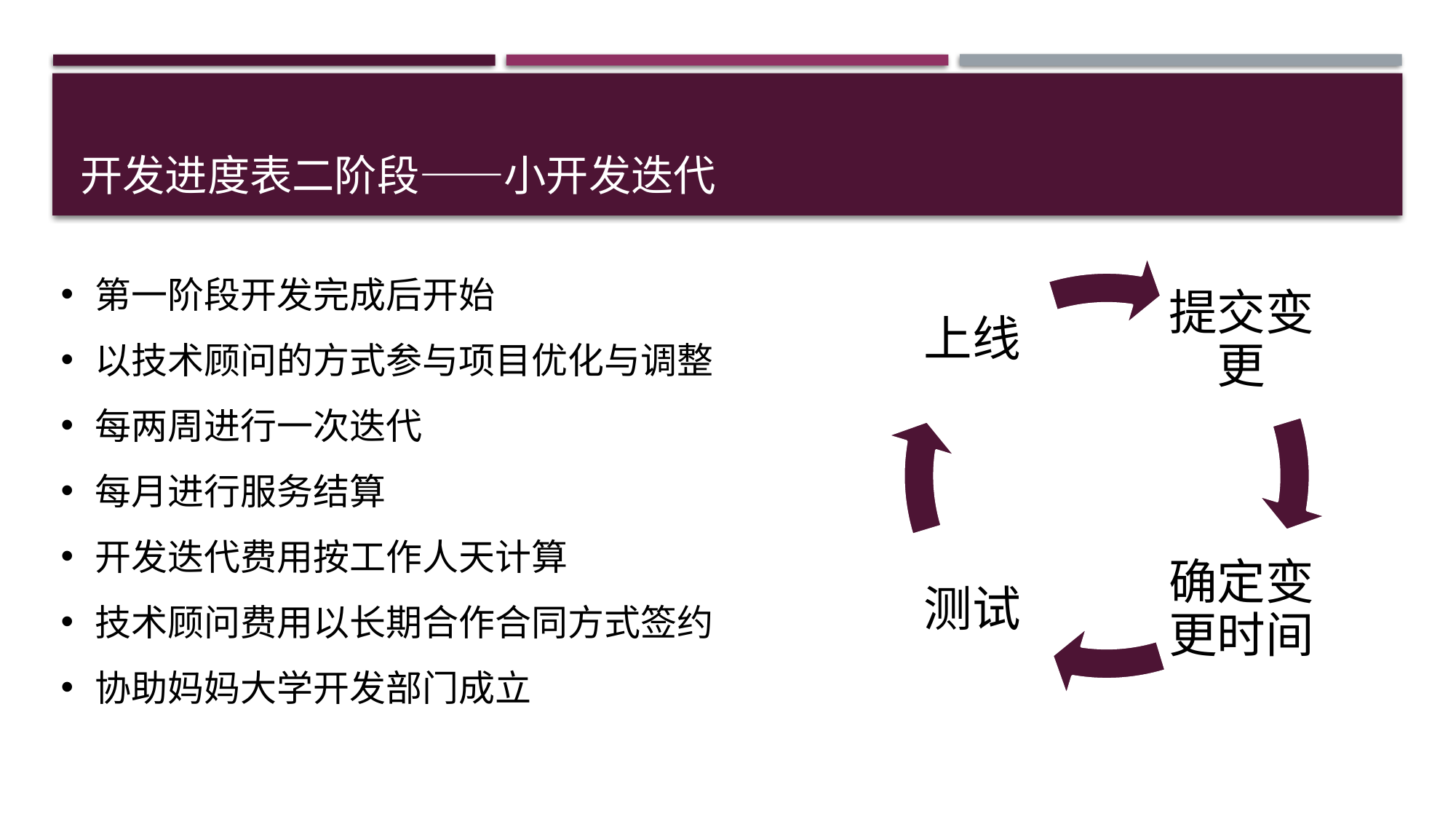

# 开发进度表二阶段——小开发迭代
第一阶段开发完成后开始
以技术顾问的方式参与项目优化与调整
每两周进行一次迭代
每月进行服务结算
开发迭代费用按工作人天计算
技术顾问费用以长期合作合同方式签约
协助妈妈大学开发部门成立
提交变更
确定变更时间
测试
上线